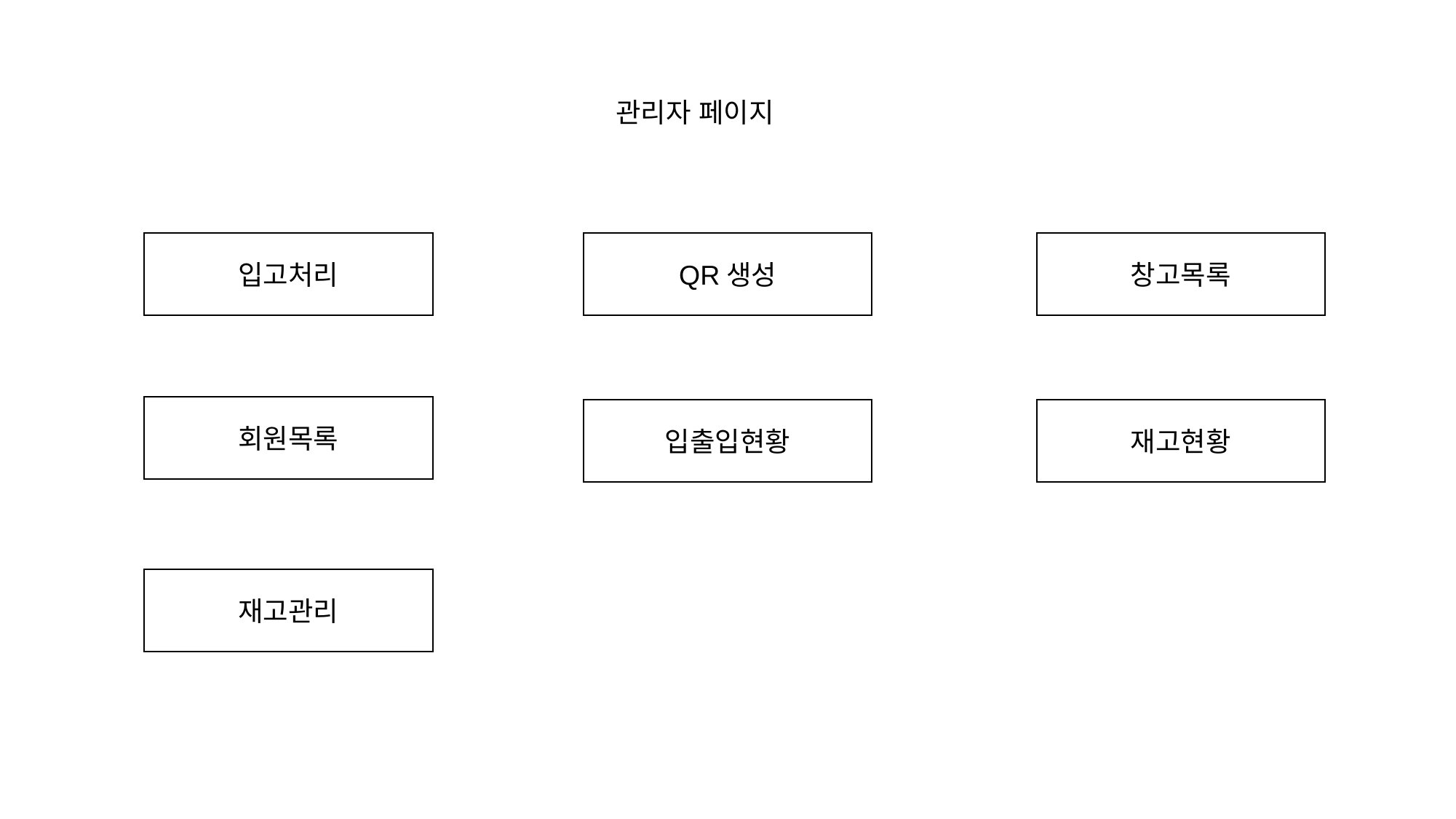

관리자 페이지
QR생성
입고처리
창고목록
회원목록
입출입현황
재고현황
재고관리